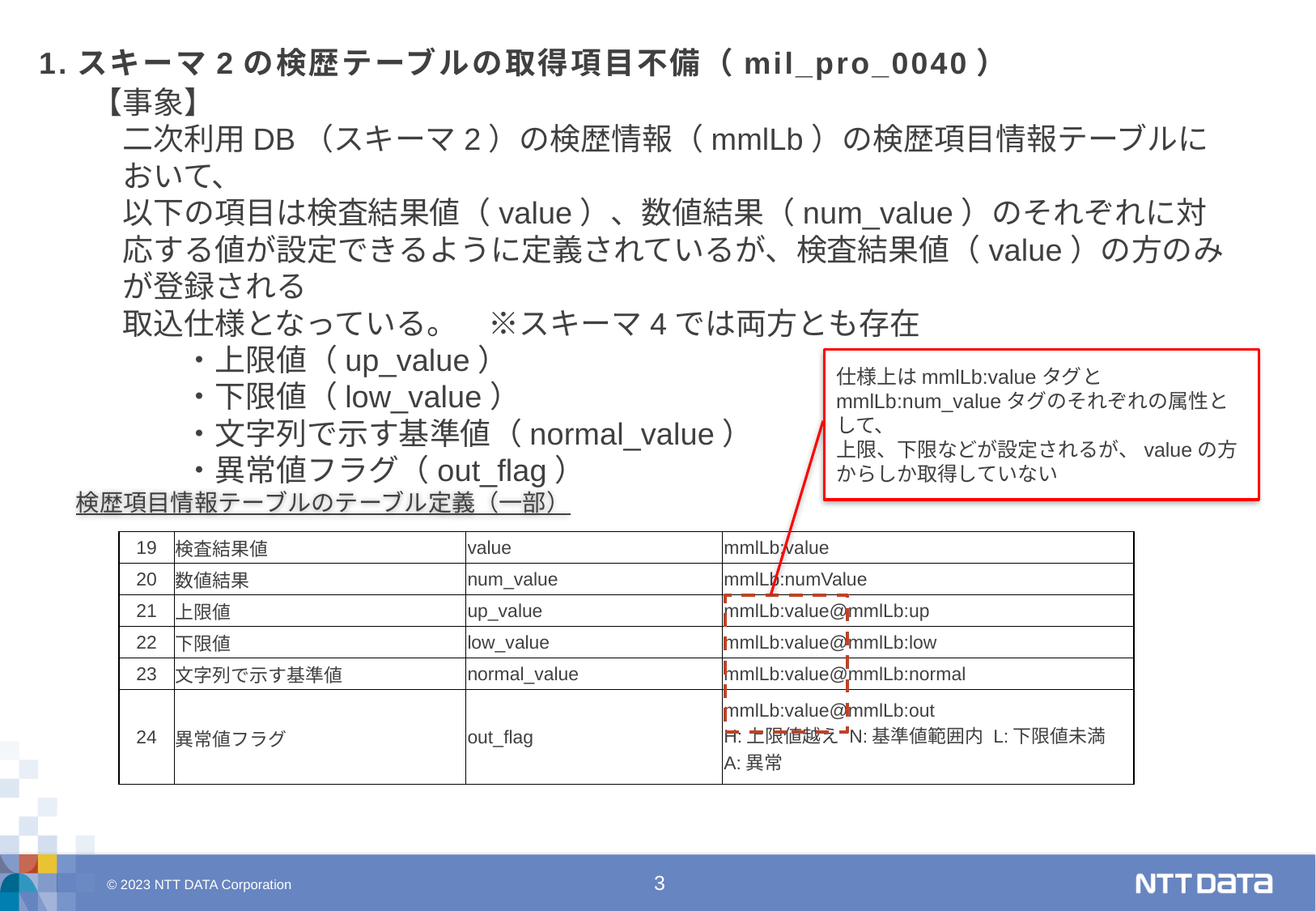

# 1.スキーマ2の検歴テーブルの取得項目不備（mil_pro_0040）
　【事象】
二次利用DB（スキーマ2）の検歴情報（mmlLb）の検歴項目情報テーブルにおいて、
以下の項目は検査結果値（value）、数値結果（num_value）のそれぞれに対応する値が設定できるように定義されているが、検査結果値（value）の方のみが登録される
取込仕様となっている。　※スキーマ4では両方とも存在
・上限値（up_value）
・下限値（low_value）
・文字列で示す基準値（normal_value）
・異常値フラグ（out_flag）

仕様上はmmlLb:valueタグとmmlLb:num_valueタグのそれぞれの属性として、
上限、下限などが設定されるが、valueの方からしか取得していない
検歴項目情報テーブルのテーブル定義（一部）
| 19 | 検査結果値 | value | mmlLb:value |
| --- | --- | --- | --- |
| 20 | 数値結果 | num\_value | mmlLb:numValue |
| 21 | 上限値 | up\_value | mmlLb:value@mmlLb:up |
| 22 | 下限値 | low\_value | mmlLb:value@mmlLb:low |
| 23 | 文字列で示す基準値 | normal\_value | mmlLb:value@mmlLb:normal |
| 24 | 異常値フラグ | out\_flag | mmlLb:value@mmlLb:out H:上限値越え N:基準値範囲内 L:下限値未満 A:異常 |